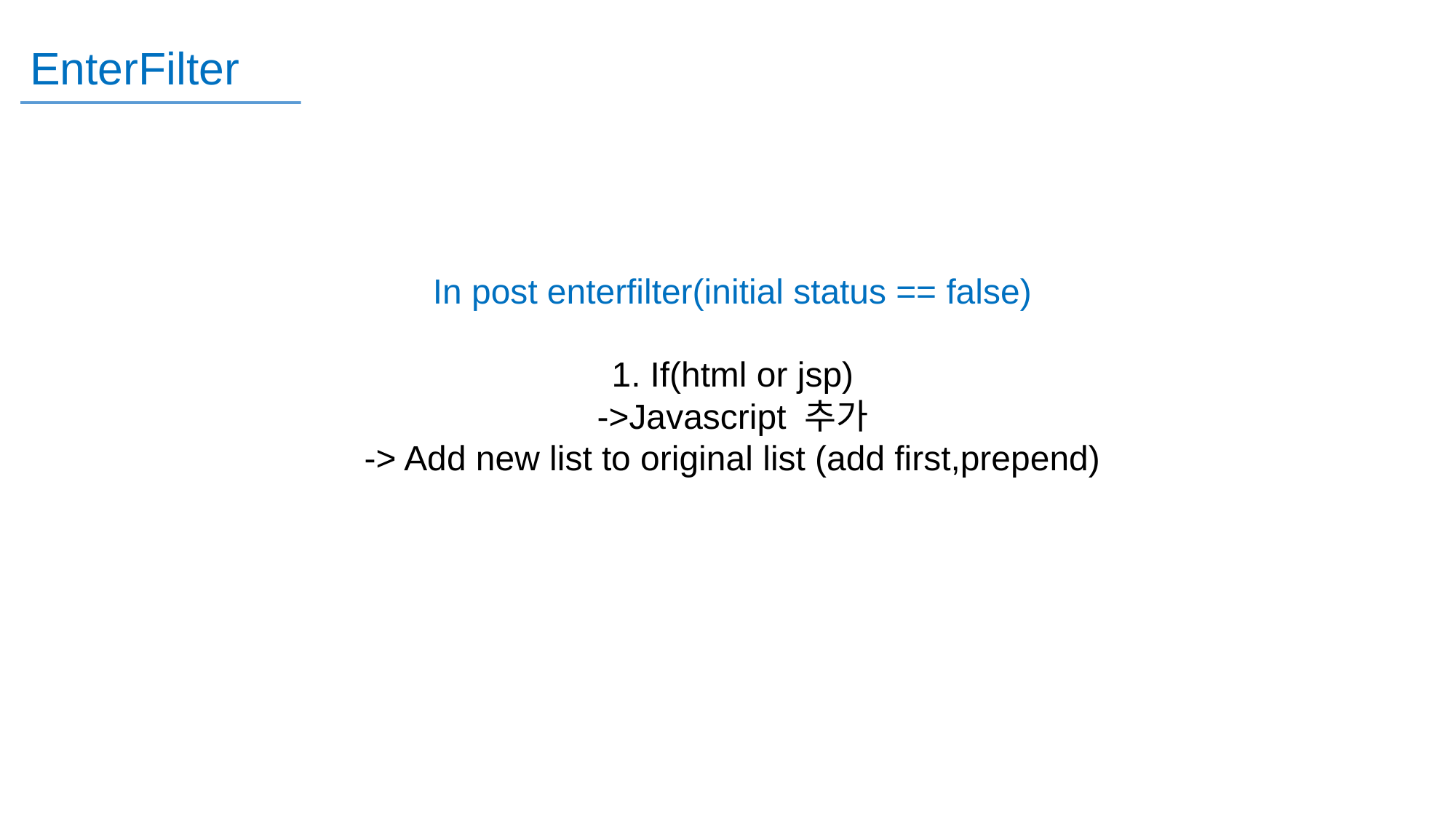

EnterFilter

In post enterfilter(initial status == false)

1. If(html or jsp)
->Javascript 추가
-> Add new list to original list (add first,prepend)